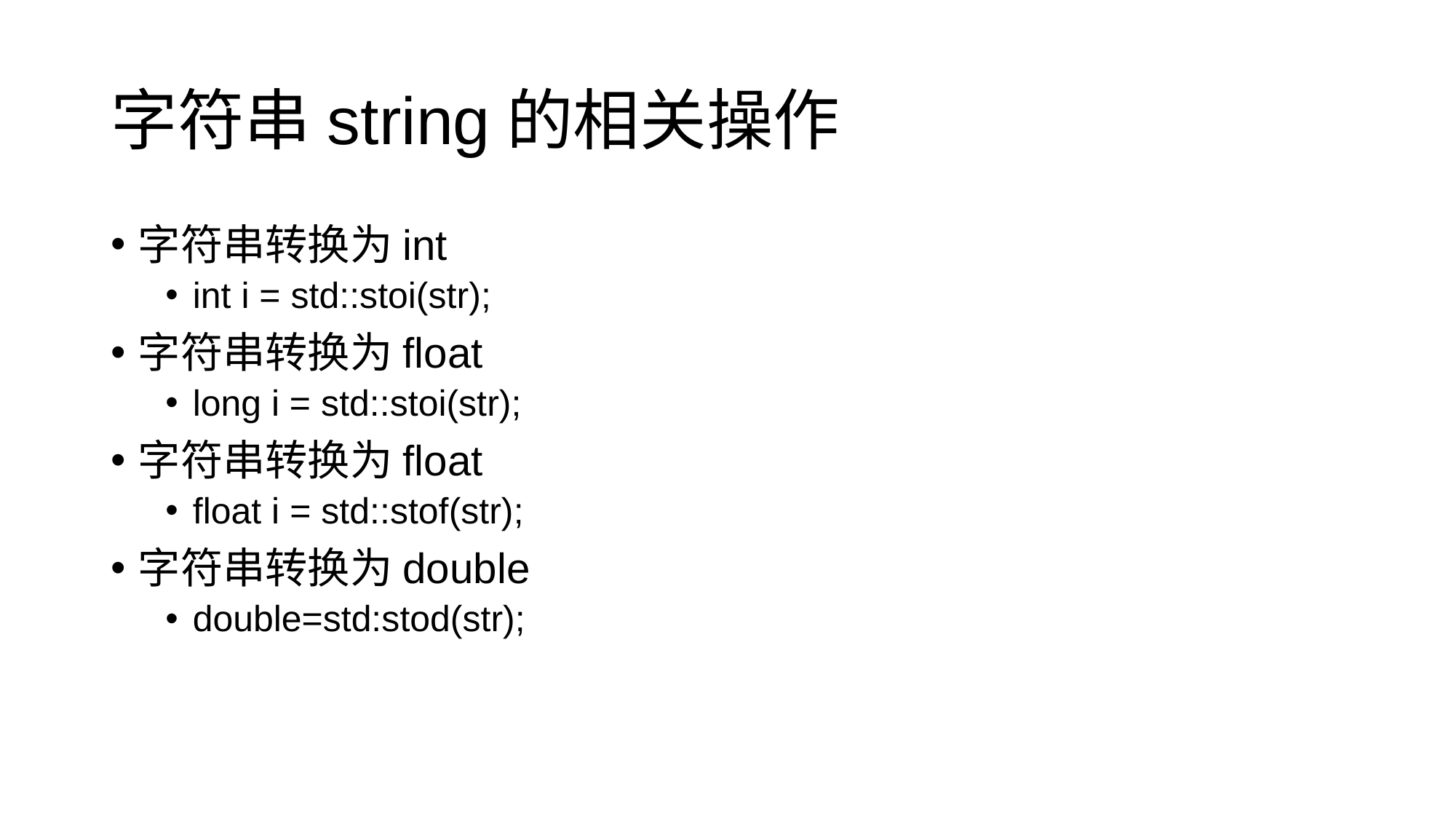

# 字符串string的相关操作
字符串转换为int
int i = std::stoi(str);
字符串转换为float
long i = std::stoi(str);
字符串转换为float
float i = std::stof(str);
字符串转换为double
double=std:stod(str);